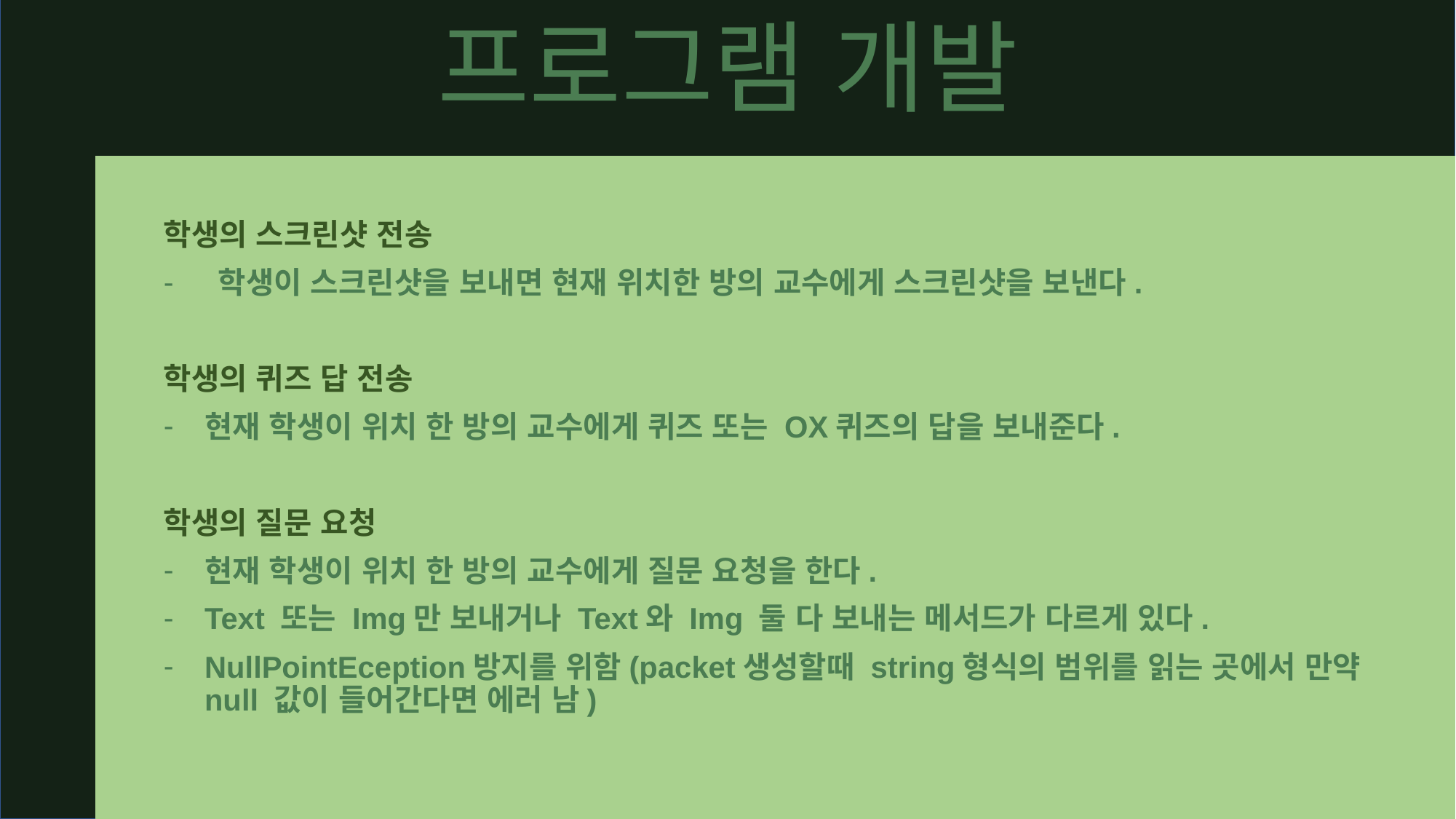

프로그램 개발

학생의 스크린샷 전송
학생이 스크린샷을 보내면 현재 위치한 방의 교수에게 스크린샷을 보낸다.

학생의 퀴즈 답 전송
현재 학생이 위치 한 방의 교수에게 퀴즈 또는 OX퀴즈의 답을 보내준다.

학생의 질문 요청
현재 학생이 위치 한 방의 교수에게 질문 요청을 한다.
Text 또는 Img만 보내거나 Text와 Img 둘 다 보내는 메서드가 다르게 있다.
NullPointEception방지를 위함(packet생성할때 string형식의 범위를 읽는 곳에서 만약 null 값이 들어간다면 에러 남)